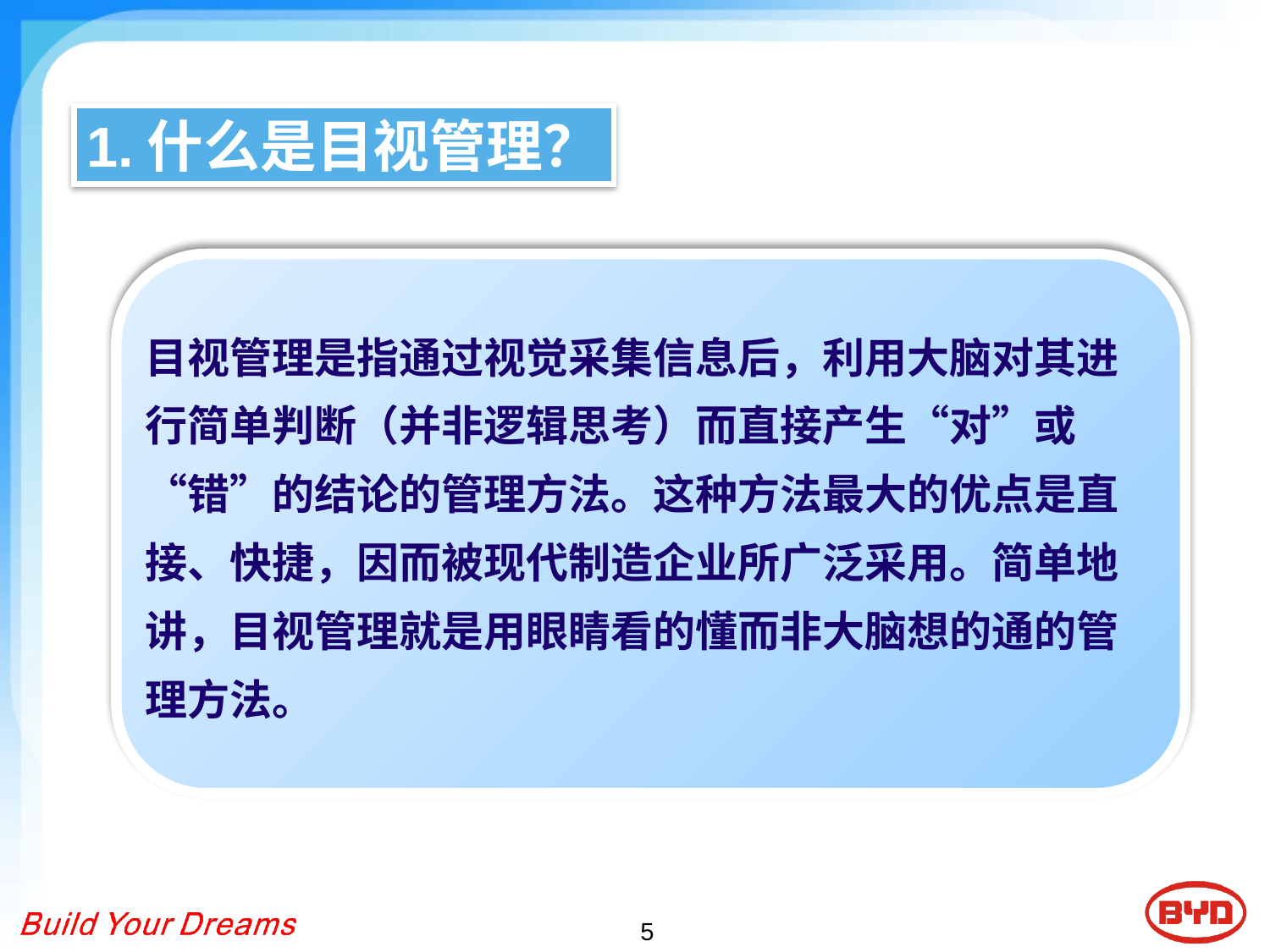

# 1.什么是目视管理？

目视管理是指通过视觉采集信息后，利用大脑对其进行简单判断（并非逻辑思考）而直接产生“对”或“错”的结论的管理方法。这种方法最大的优点是直接、快捷，因而被现代制造企业所广泛采用。简单地讲，目视管理就是用眼睛看的懂而非大脑想的通的管理方法。
5